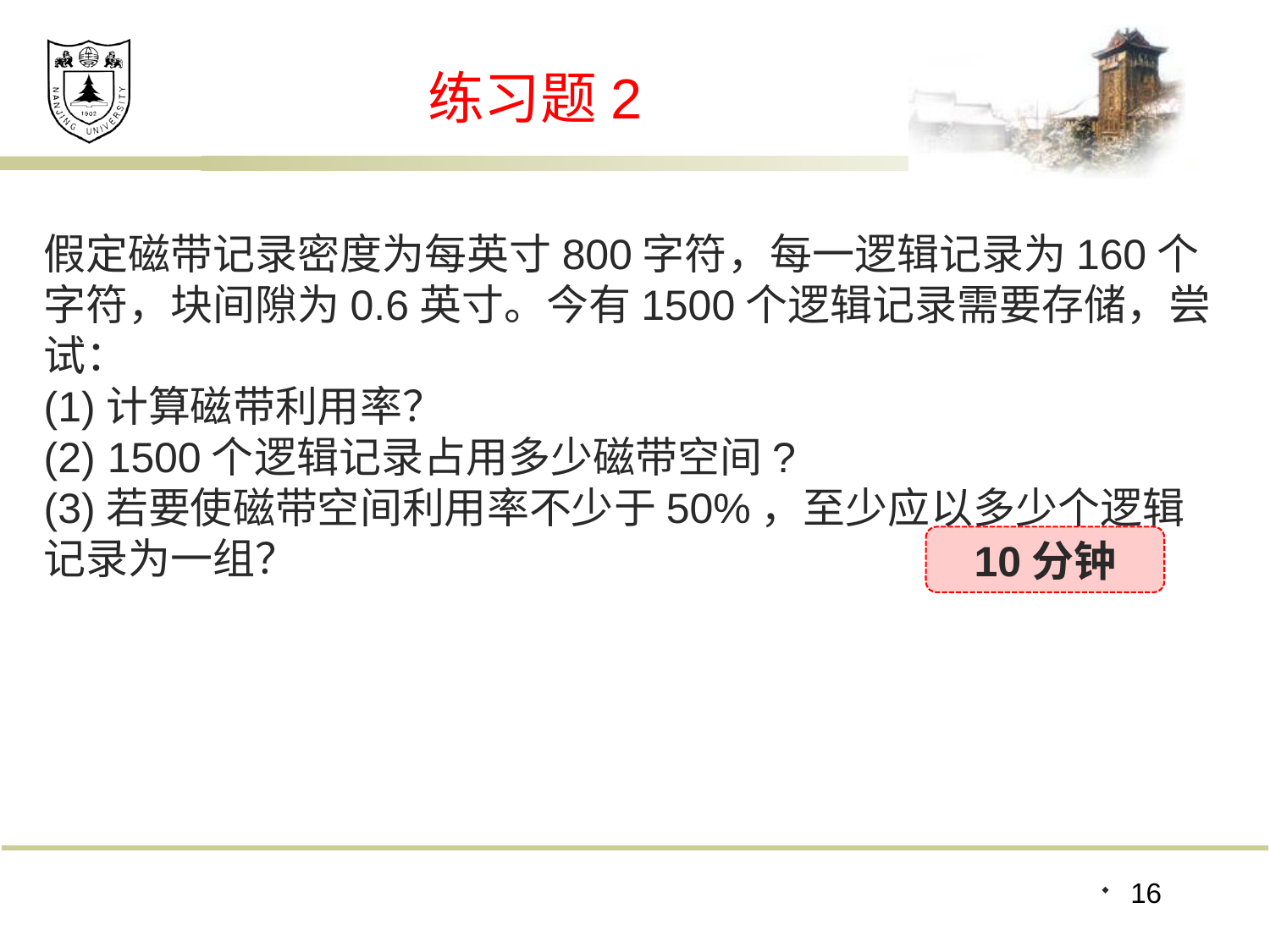

# 练习题2
假定磁带记录密度为每英寸800字符，每一逻辑记录为160个字符，块间隙为0.6英寸。今有1500个逻辑记录需要存储，尝试：
(1)计算磁带利用率？
(2) 1500个逻辑记录占用多少磁带空间?
(3)若要使磁带空间利用率不少于50%，至少应以多少个逻辑记录为一组？

10分钟
16